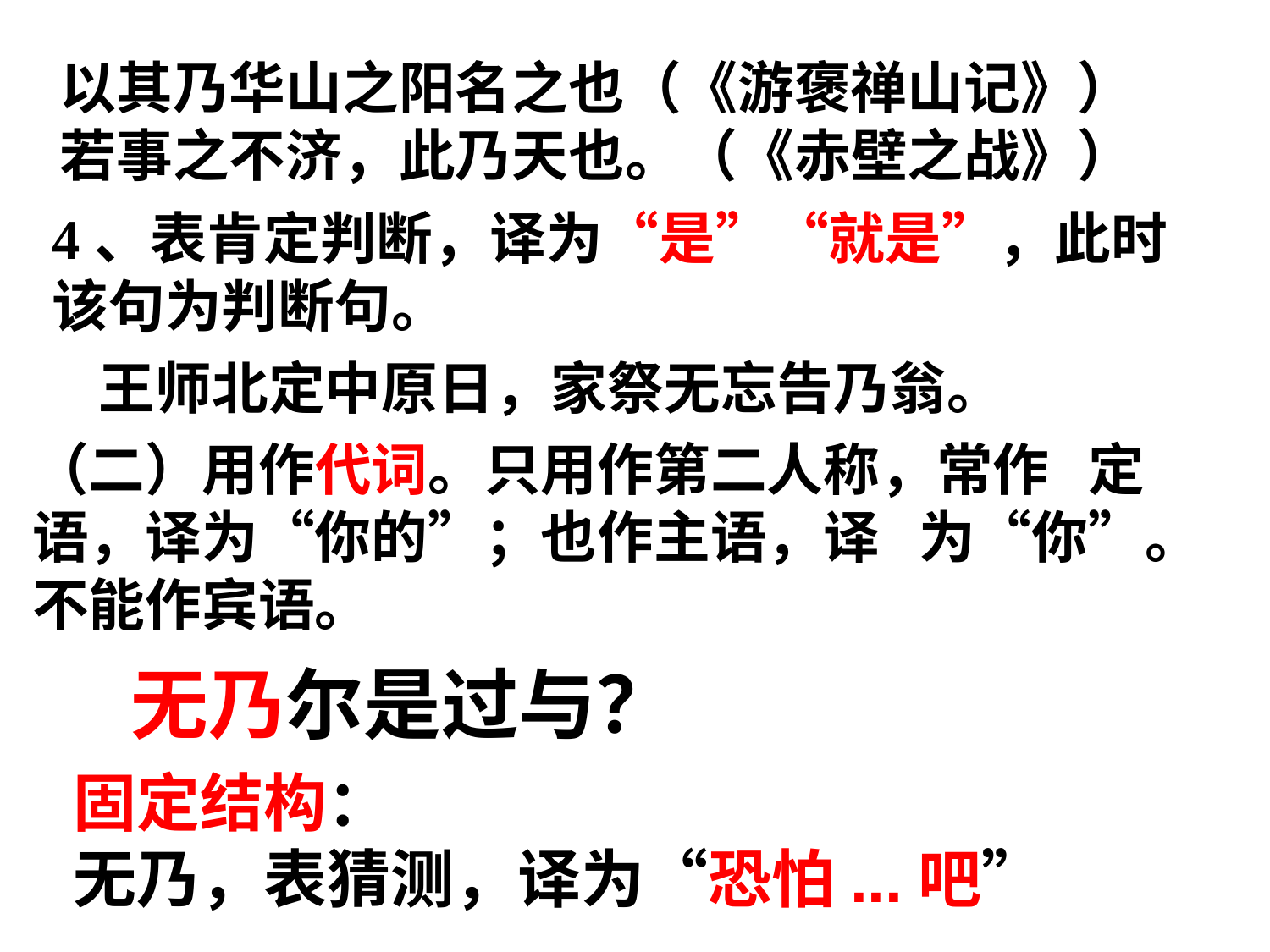

以其乃华山之阳名之也（《游褒禅山记》）
若事之不济，此乃天也。（《赤壁之战》）
4、表肯定判断，译为“是”“就是”，此时该句为判断句。
王师北定中原日，家祭无忘告乃翁。
（二）用作代词。只用作第二人称，常作   定语，译为“你的”；也作主语，译   为“你”。不能作宾语。
无乃尔是过与？
固定结构：
无乃，表猜测，译为“恐怕...吧”